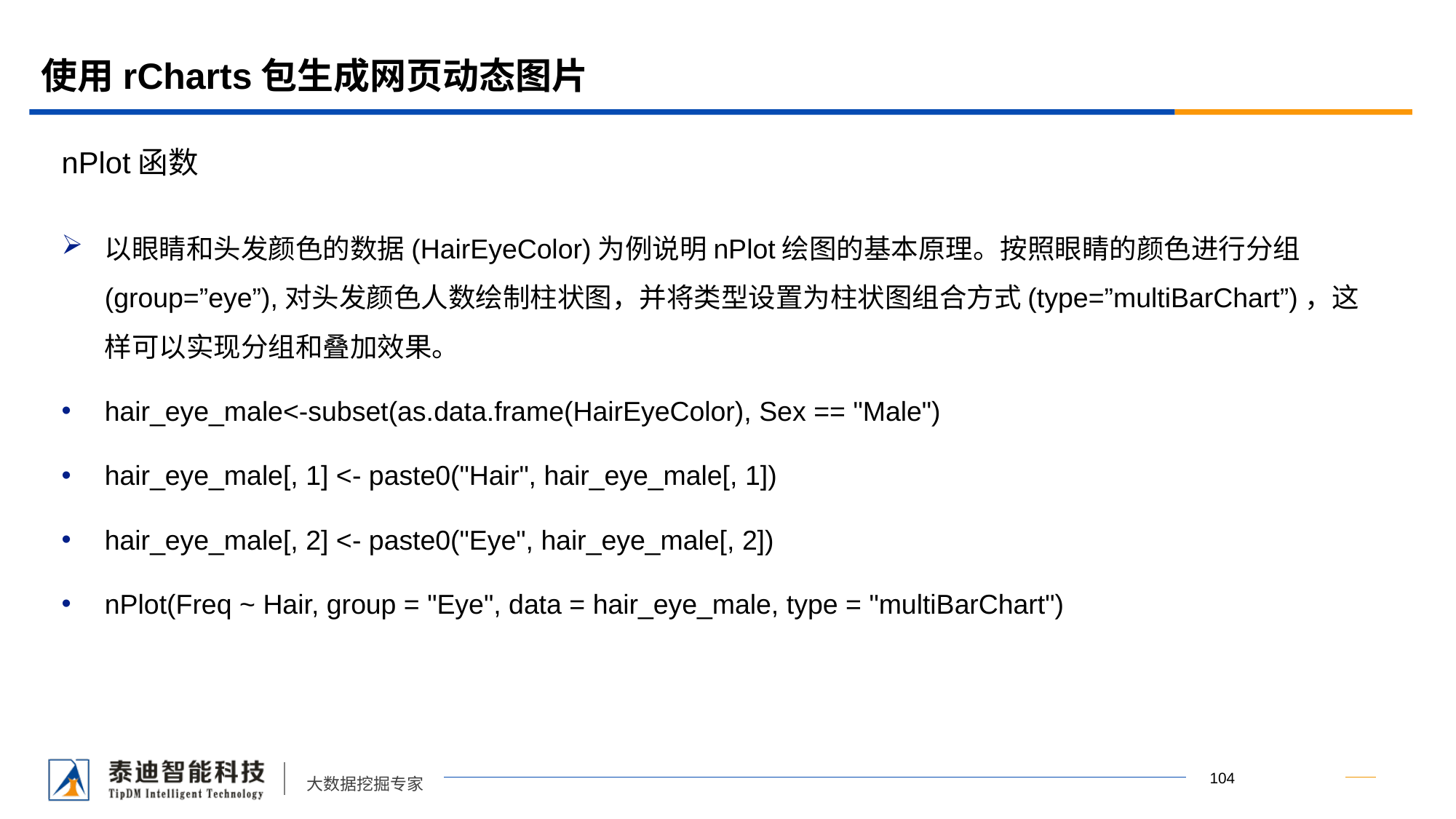

# 使用rCharts包生成网页动态图片

nPlot函数

以眼睛和头发颜色的数据(HairEyeColor)为例说明nPlot绘图的基本原理。按照眼睛的颜色进行分组(group=”eye”),对头发颜色人数绘制柱状图，并将类型设置为柱状图组合方式(type=”multiBarChart”)，这样可以实现分组和叠加效果。
hair_eye_male<-subset(as.data.frame(HairEyeColor), Sex == "Male")
hair_eye_male[, 1] <- paste0("Hair", hair_eye_male[, 1])
hair_eye_male[, 2] <- paste0("Eye", hair_eye_male[, 2])
nPlot(Freq ~ Hair, group = "Eye", data = hair_eye_male, type = "multiBarChart")